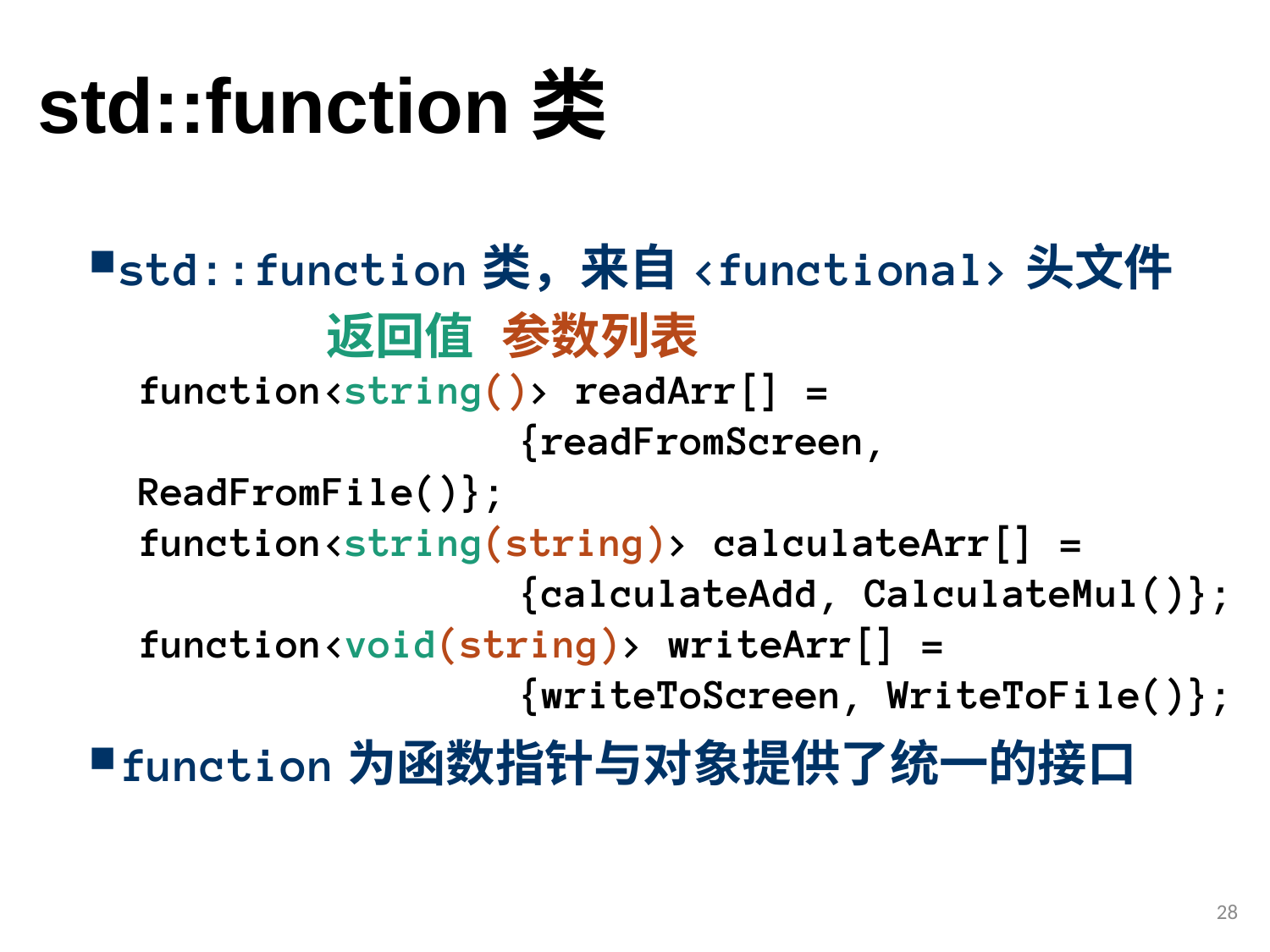

# std::function类
std::function类，来自<functional>头文件

function为函数指针与对象提供了统一的接口

返回值
参数列表
function<string()> readArr[] =
			{readFromScreen, ReadFromFile()};
function<string(string)> calculateArr[] =
			{calculateAdd, CalculateMul()};
function<void(string)> writeArr[] =
			{writeToScreen, WriteToFile()};

28